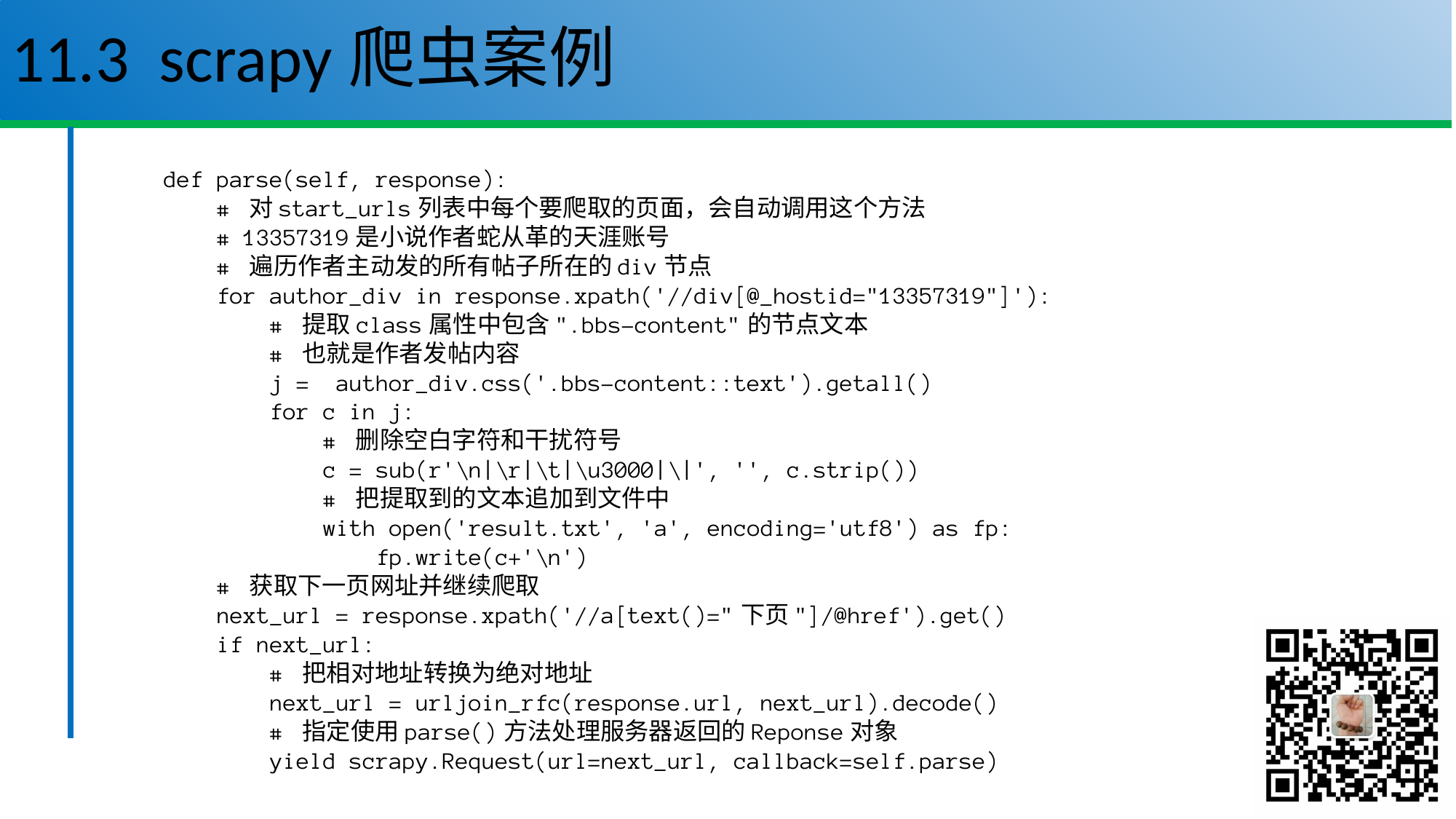

# 11.3  scrapy爬虫案例
    def parse(self, response):
        # 对start_urls列表中每个要爬取的页面，会自动调用这个方法
        # 13357319是小说作者蛇从革的天涯账号
        # 遍历作者主动发的所有帖子所在的div节点
        for author_div in response.xpath('//div[@_hostid="13357319"]'):
            # 提取class属性中包含".bbs-content"的节点文本
            # 也就是作者发帖内容
            j =  author_div.css('.bbs-content::text').getall()
            for c in j:
                # 删除空白字符和干扰符号
                c = sub(r'\n|\r|\t|\u3000|\|', '', c.strip())
                # 把提取到的文本追加到文件中
                with open('result.txt', 'a', encoding='utf8') as fp:
                    fp.write(c+'\n')
        # 获取下一页网址并继续爬取
        next_url = response.xpath('//a[text()="下页"]/@href').get()
        if next_url:
            # 把相对地址转换为绝对地址
            next_url = urljoin_rfc(response.url, next_url).decode()
            # 指定使用parse()方法处理服务器返回的Reponse对象
            yield scrapy.Request(url=next_url, callback=self.parse)
33